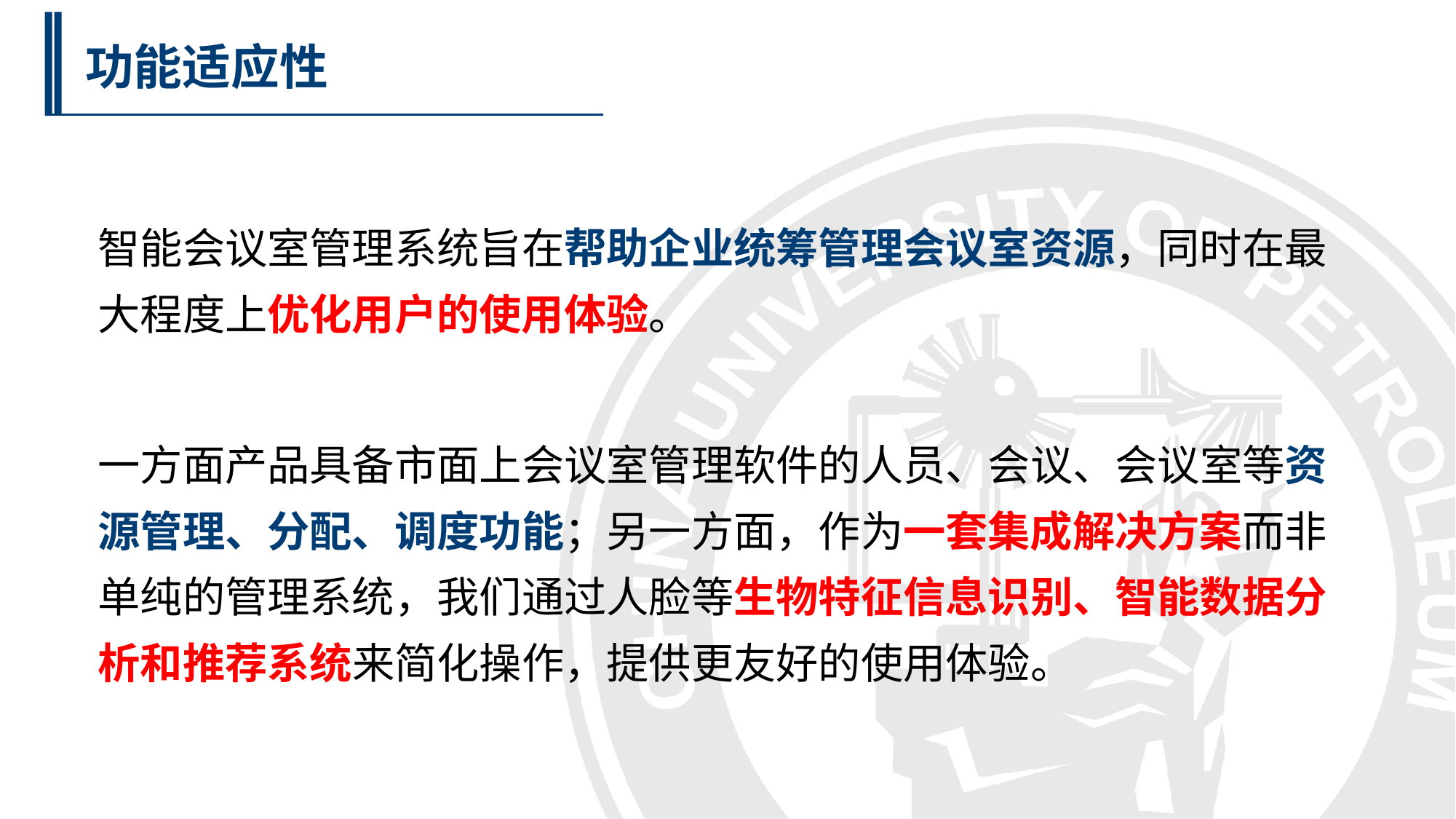

功能适应性
智能会议室管理系统旨在帮助企业统筹管理会议室资源，同时在最大程度上优化用户的使用体验。

一方面产品具备市面上会议室管理软件的人员、会议、会议室等资源管理、分配、调度功能；另一方面，作为一套集成解决方案而非单纯的管理系统，我们通过人脸等生物特征信息识别、智能数据分析和推荐系统来简化操作，提供更友好的使用体验。